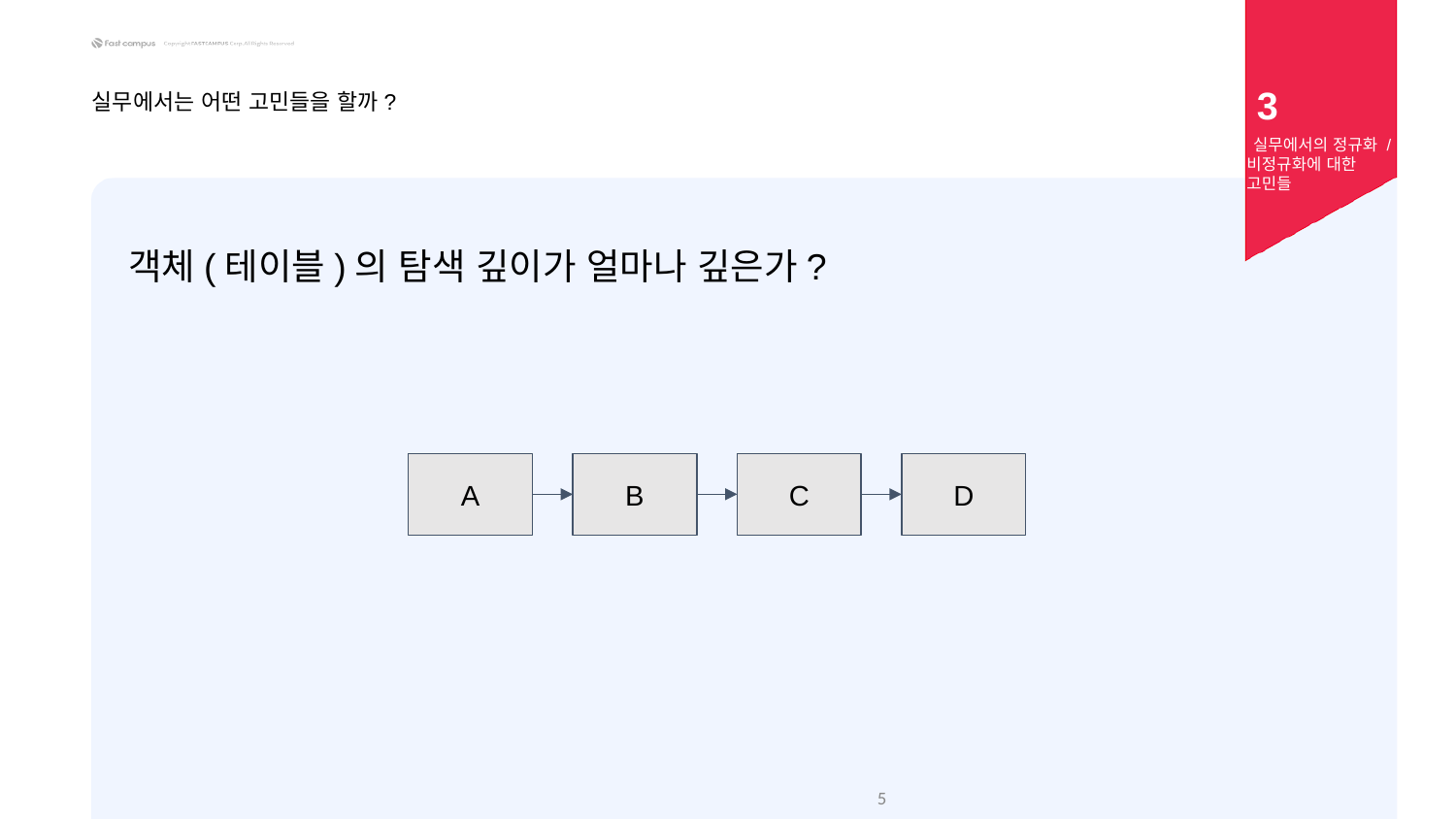

3
실무에서는 어떤 고민들을 할까?
 실무에서의 정규화 / 비정규화에 대한 고민들
객체(테이블)의 탐색 깊이가 얼마나 깊은가?
A
B
C
D
5